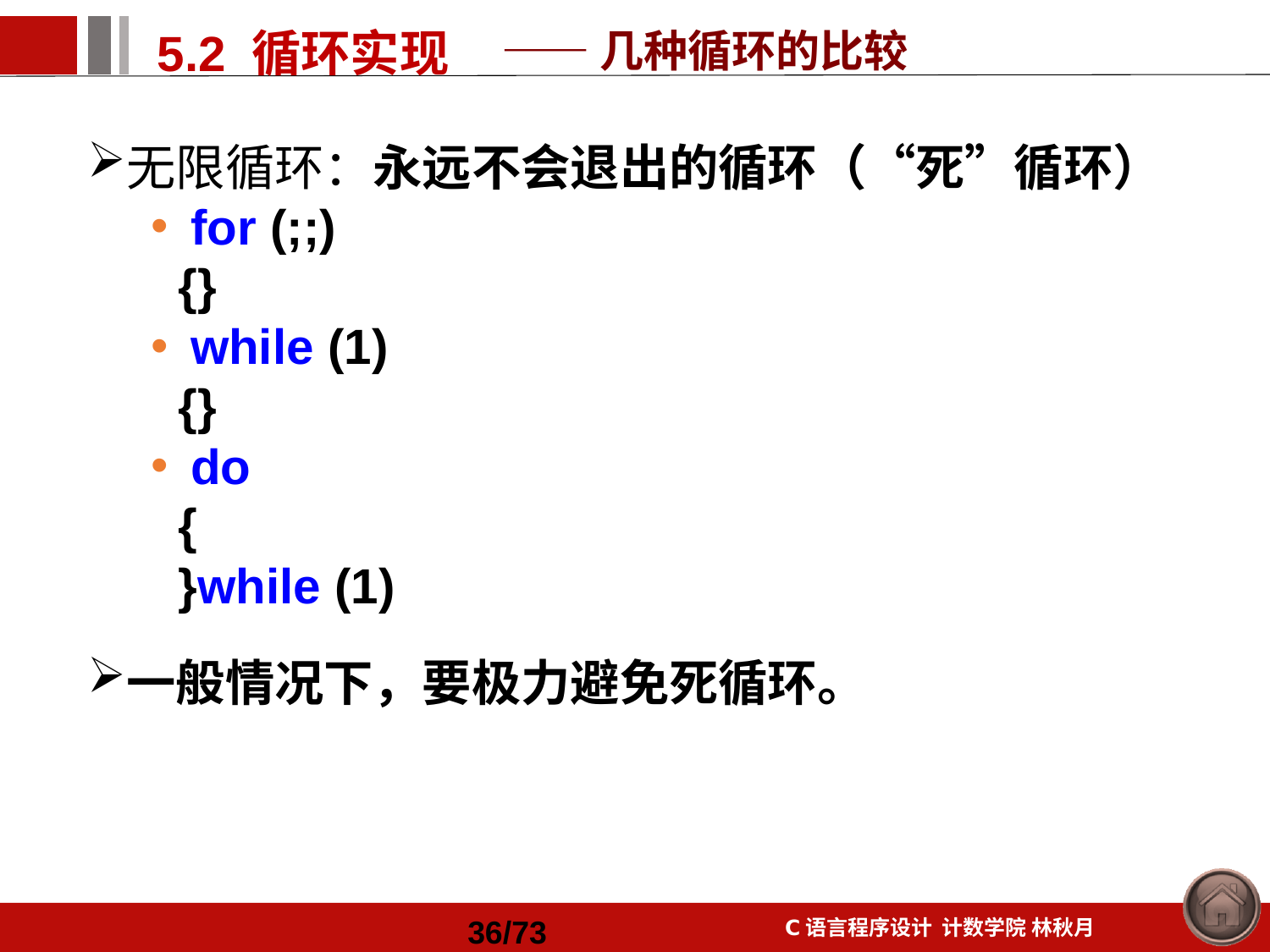

——几种循环的比较
无限循环：永远不会退出的循环（“死”循环）
for (;;)
  {}
while (1)
  {}
do
  {
  }while (1)
一般情况下，要极力避免死循环。